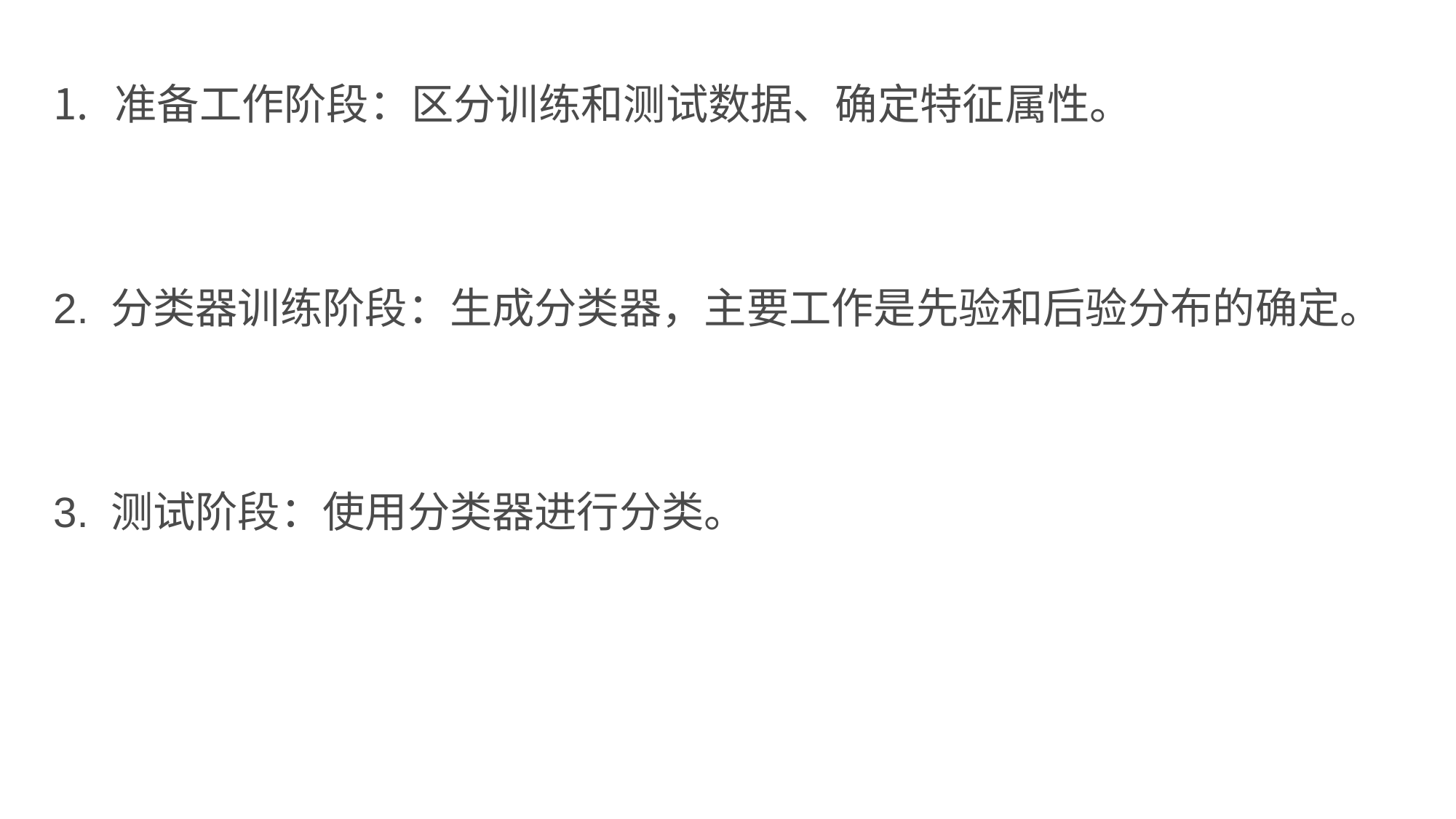

准备工作阶段：区分训练和测试数据、确定特征属性。

2. 分类器训练阶段：生成分类器，主要工作是先验和后验分布的确定。

3. 测试阶段：使用分类器进行分类。